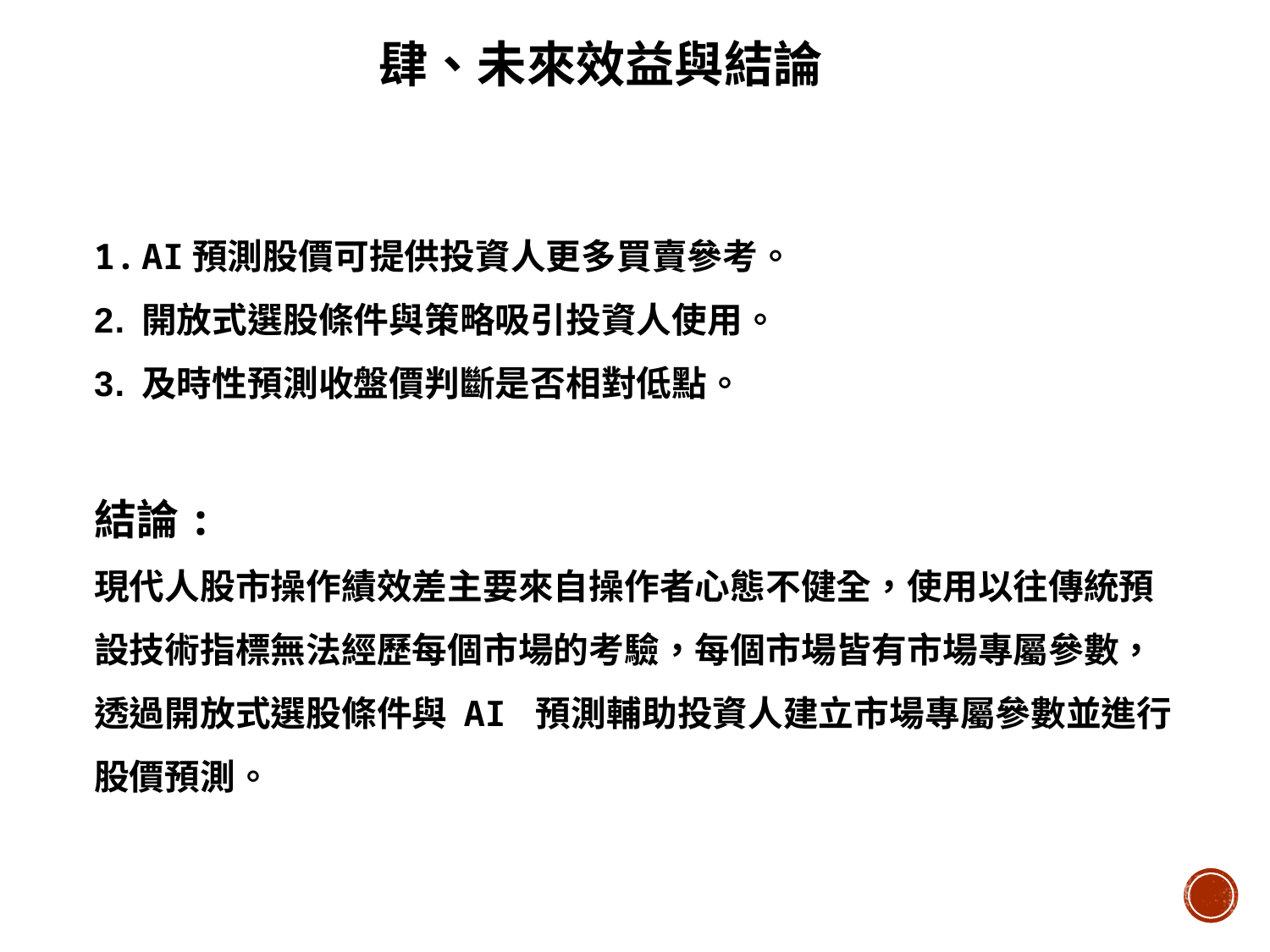

肆、未來效益與結論
AI預測股價可提供投資人更多買賣參考。
開放式選股條件與策略吸引投資人使用。
及時性預測收盤價判斷是否相對低點。

結論:
現代人股市操作績效差主要來自操作者心態不健全，使用以往傳統預設技術指標無法經歷每個市場的考驗，每個市場皆有市場專屬參數，透過開放式選股條件與 AI 預測輔助投資人建立市場專屬參數並進行股價預測。